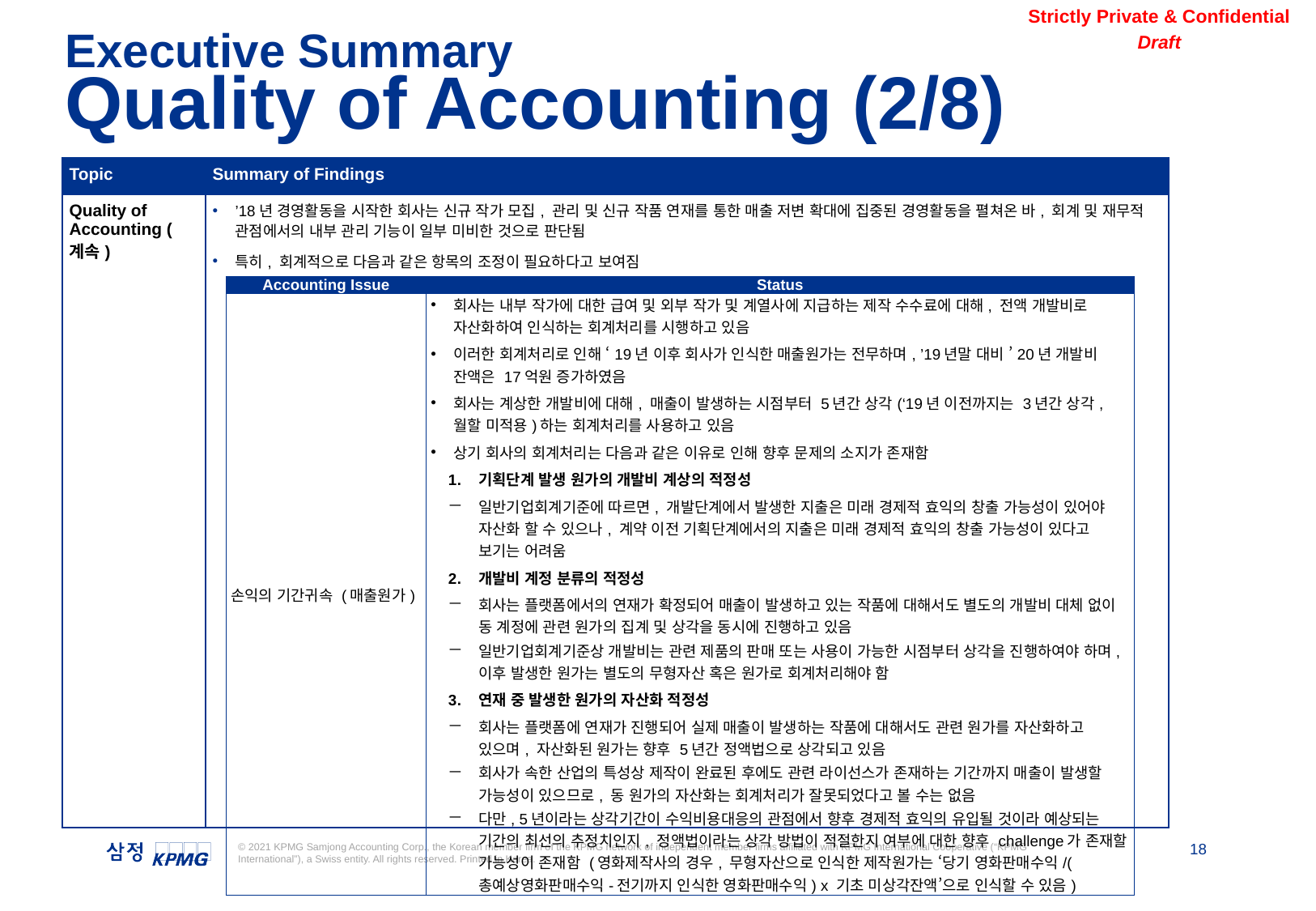

Executive Summary
Quality of Accounting (2/8)
| Topic | Summary of Findings |
| --- | --- |
| Quality of Accounting (계속) | ’18년 경영활동을 시작한 회사는 신규 작가 모집, 관리 및 신규 작품 연재를 통한 매출 저변 확대에 집중된 경영활동을 펼쳐온 바, 회계 및 재무적 관점에서의 내부 관리 기능이 일부 미비한 것으로 판단됨 특히, 회계적으로 다음과 같은 항목의 조정이 필요하다고 보여짐 |
| Accounting Issue | Status |
| --- | --- |
| 손익의 기간귀속 (매출원가) | 회사는 내부 작가에 대한 급여 및 외부 작가 및 계열사에 지급하는 제작 수수료에 대해, 전액 개발비로 자산화하여 인식하는 회계처리를 시행하고 있음 이러한 회계처리로 인해 ‘19년 이후 회사가 인식한 매출원가는 전무하며, ’19년말 대비 ’20년 개발비 잔액은 17억원 증가하였음 회사는 계상한 개발비에 대해, 매출이 발생하는 시점부터 5년간 상각(‘19년 이전까지는 3년간 상각, 월할 미적용)하는 회계처리를 사용하고 있음 상기 회사의 회계처리는 다음과 같은 이유로 인해 향후 문제의 소지가 존재함 기획단계 발생 원가의 개발비 계상의 적정성 일반기업회계기준에 따르면, 개발단계에서 발생한 지출은 미래 경제적 효익의 창출 가능성이 있어야 자산화 할 수 있으나, 계약 이전 기획단계에서의 지출은 미래 경제적 효익의 창출 가능성이 있다고 보기는 어려움 개발비 계정 분류의 적정성 회사는 플랫폼에서의 연재가 확정되어 매출이 발생하고 있는 작품에 대해서도 별도의 개발비 대체 없이 동 계정에 관련 원가의 집계 및 상각을 동시에 진행하고 있음 일반기업회계기준상 개발비는 관련 제품의 판매 또는 사용이 가능한 시점부터 상각을 진행하여야 하며, 이후 발생한 원가는 별도의 무형자산 혹은 원가로 회계처리해야 함 연재 중 발생한 원가의 자산화 적정성 회사는 플랫폼에 연재가 진행되어 실제 매출이 발생하는 작품에 대해서도 관련 원가를 자산화하고 있으며, 자산화된 원가는 향후 5년간 정액법으로 상각되고 있음 회사가 속한 산업의 특성상 제작이 완료된 후에도 관련 라이선스가 존재하는 기간까지 매출이 발생할 가능성이 있으므로, 동 원가의 자산화는 회계처리가 잘못되었다고 볼 수는 없음 다만, 5년이라는 상각기간이 수익비용대응의 관점에서 향후 경제적 효익의 유입될 것이라 예상되는 기간의 최선의 추정치인지, 정액법이라는 상각 방법이 적절한지 여부에 대한 향후 challenge가 존재할 가능성이 존재함 (영화제작사의 경우, 무형자산으로 인식한 제작원가는 ‘당기 영화판매수익/(총예상영화판매수익-전기까지 인식한 영화판매수익) x 기초 미상각잔액’으로 인식할 수 있음) |